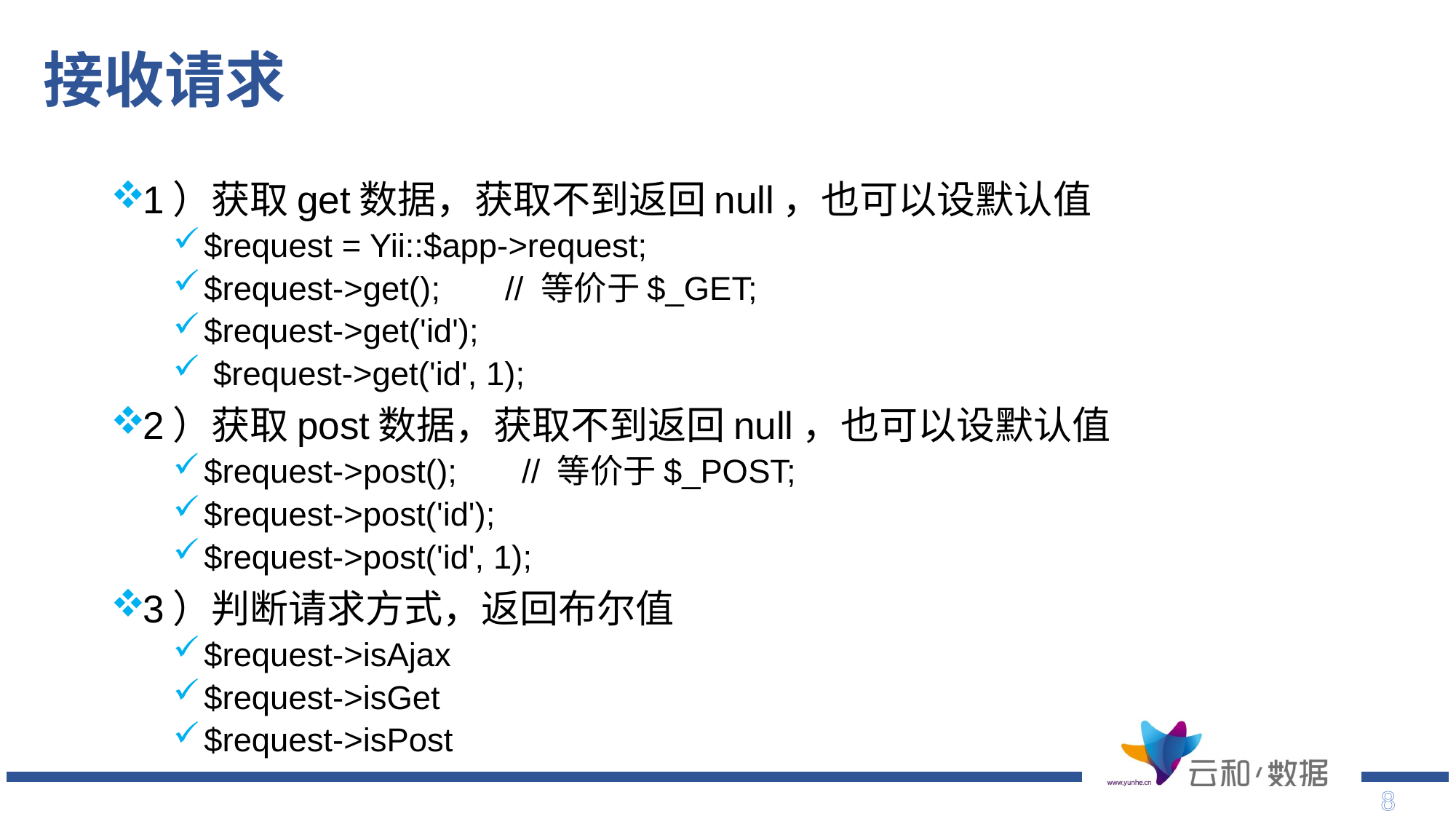

# 接收请求
1）获取get数据，获取不到返回null，也可以设默认值
$request = Yii::$app->request;
$request->get();       // 等价于$_GET;
$request->get('id');
 $request->get('id', 1);
2）获取post数据，获取不到返回null，也可以设默认值
$request->post();       // 等价于$_POST;
$request->post('id');
$request->post('id', 1);
3）判断请求方式，返回布尔值
$request->isAjax
$request->isGet
$request->isPost